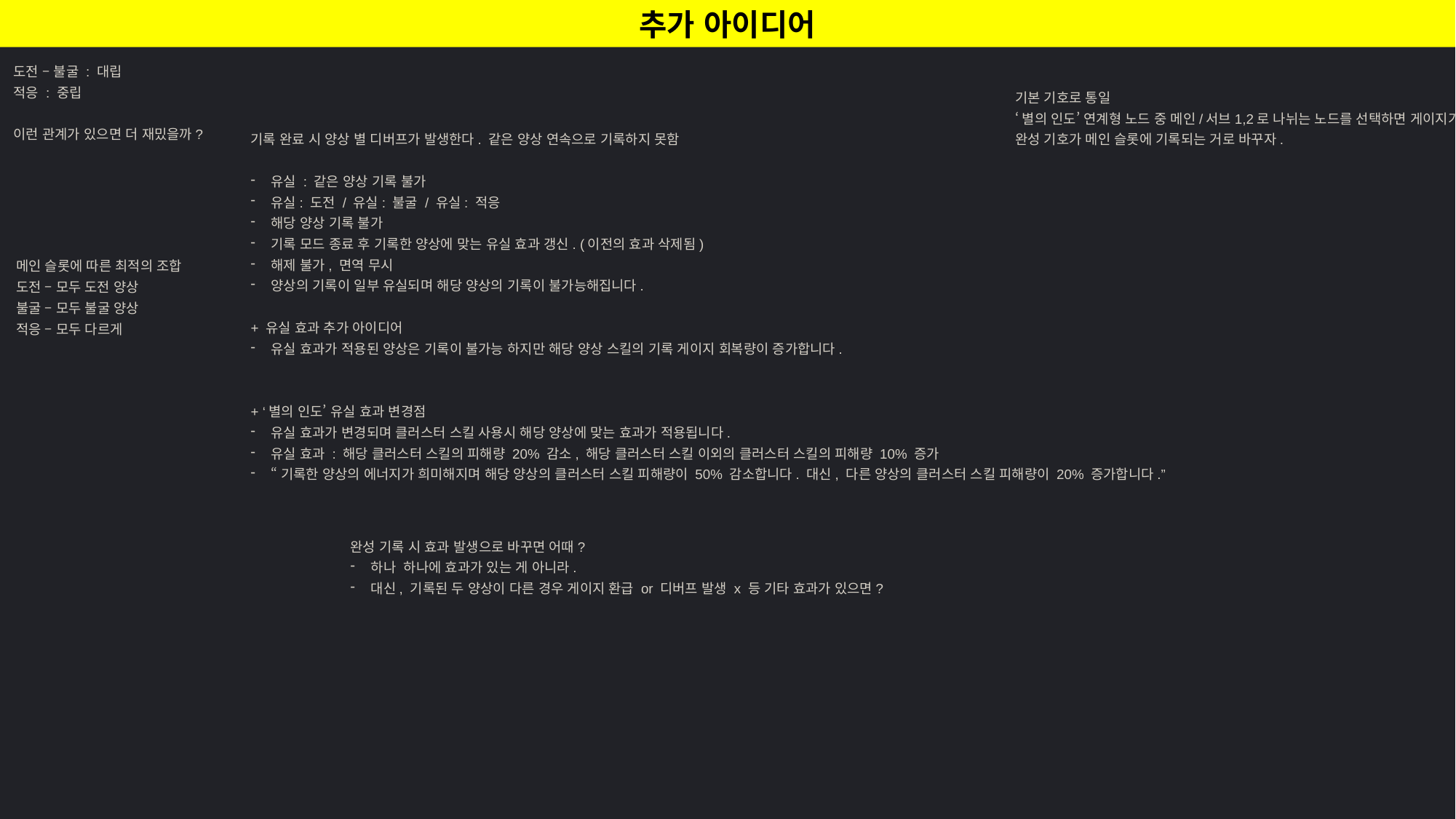

추가 아이디어
도전 – 불굴 : 대립
적응 : 중립

이런 관계가 있으면 더 재밌을까?

기본 기호로 통일
‘별의 인도’ 연계형 노드 중 메인/서브1,2로 나뉘는 노드를 선택하면 게이지가 변경되고
완성 기호가 메인 슬롯에 기록되는 거로 바꾸자.
기록 완료 시 양상 별 디버프가 발생한다. 같은 양상 연속으로 기록하지 못함

유실 : 같은 양상 기록 불가
유실: 도전 / 유실: 불굴 / 유실: 적응
해당 양상 기록 불가
기록 모드 종료 후 기록한 양상에 맞는 유실 효과 갱신. (이전의 효과 삭제됨)
해제 불가, 면역 무시
양상의 기록이 일부 유실되며 해당 양상의 기록이 불가능해집니다.

+ 유실 효과 추가 아이디어
유실 효과가 적용된 양상은 기록이 불가능 하지만 해당 양상 스킬의 기록 게이지 회복량이 증가합니다.

+ ‘별의 인도’ 유실 효과 변경점
유실 효과가 변경되며 클러스터 스킬 사용시 해당 양상에 맞는 효과가 적용됩니다.
유실 효과 : 해당 클러스터 스킬의 피해량 20% 감소, 해당 클러스터 스킬 이외의 클러스터 스킬의 피해량 10% 증가
“기록한 양상의 에너지가 희미해지며 해당 양상의 클러스터 스킬 피해량이 50% 감소합니다. 대신, 다른 양상의 클러스터 스킬 피해량이 20% 증가합니다.”

메인 슬롯에 따른 최적의 조합
도전 – 모두 도전 양상
불굴 – 모두 불굴 양상
적응 – 모두 다르게
완성 기록 시 효과 발생으로 바꾸면 어때?
하나  하나에 효과가 있는 게 아니라.
대신, 기록된 두 양상이 다른 경우 게이지 환급 or 디버프 발생 x 등 기타 효과가 있으면?